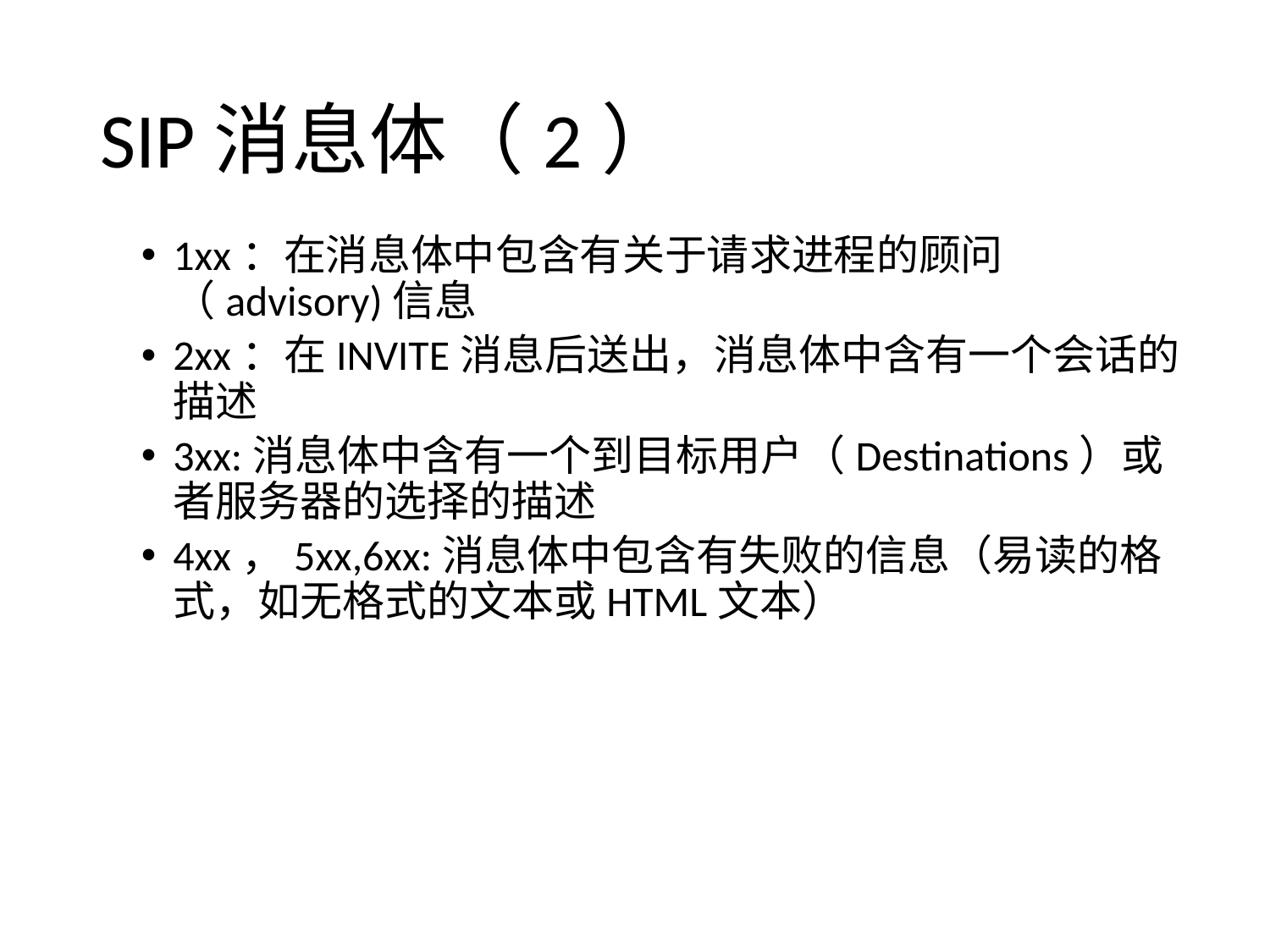

# SIP消息体（2）
1xx：在消息体中包含有关于请求进程的顾问（advisory)信息
2xx：在INVITE消息后送出，消息体中含有一个会话的描述
3xx:消息体中含有一个到目标用户（Destinations）或者服务器的选择的描述
4xx，5xx,6xx:消息体中包含有失败的信息（易读的格式，如无格式的文本或HTML文本）